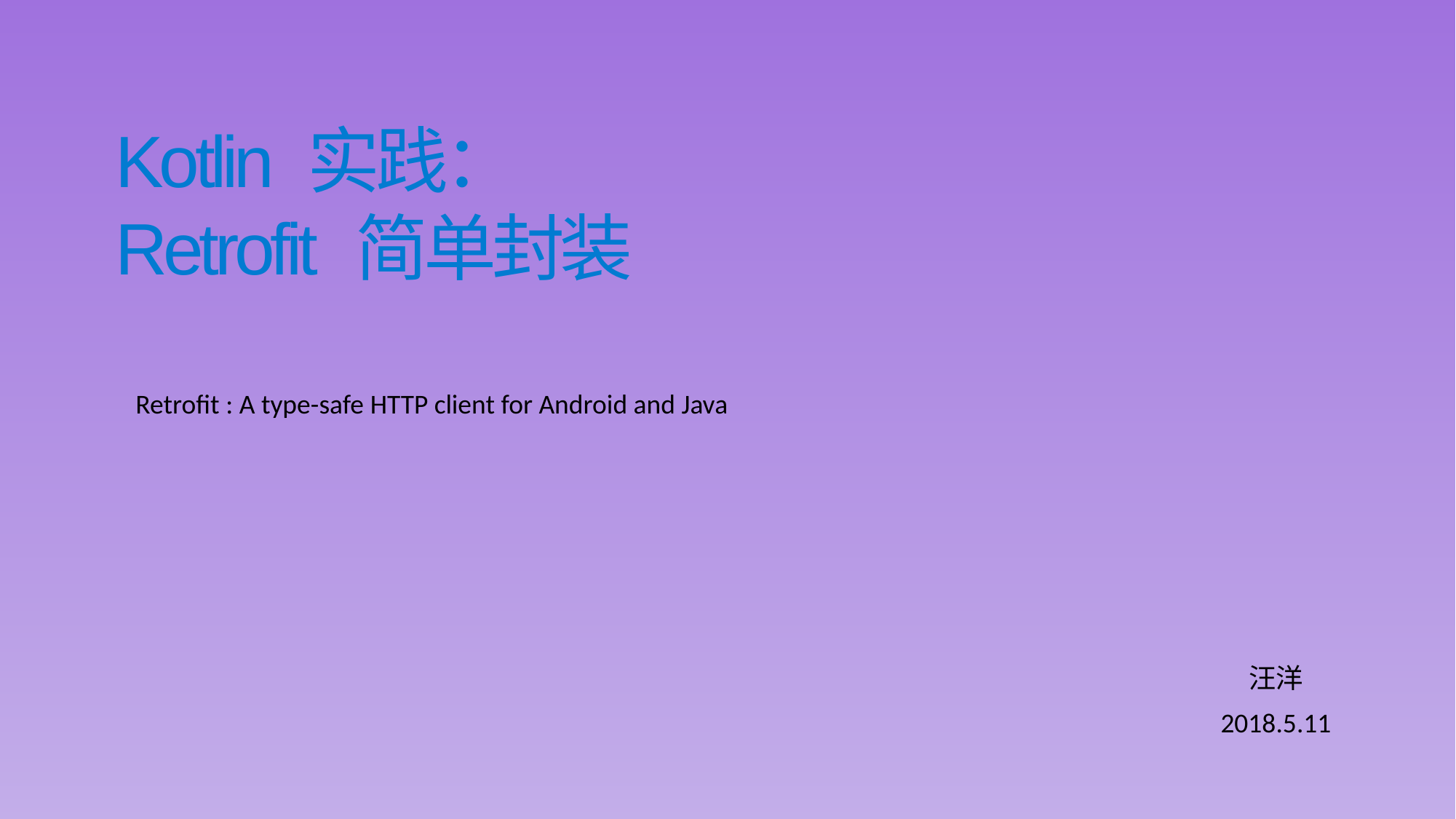

Kotlin 实践： Retrofit 简单封装

Retrofit : A type-safe HTTP client for Android and Java

汪洋
2018.5.11